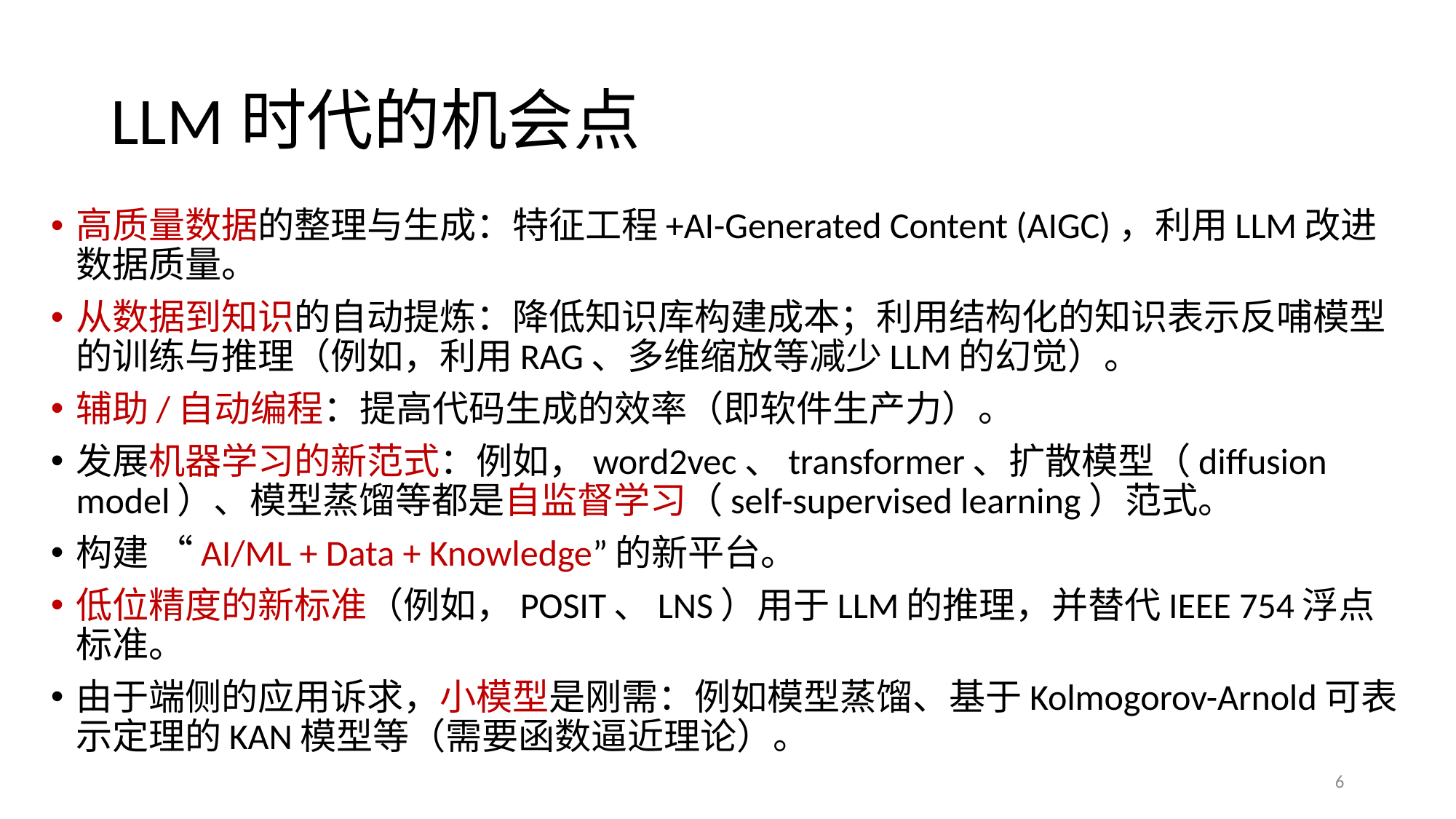

# LLM时代的机会点
高质量数据的整理与生成：特征工程+AI-Generated Content (AIGC)，利用LLM改进数据质量。
从数据到知识的自动提炼：降低知识库构建成本；利用结构化的知识表示反哺模型的训练与推理（例如，利用RAG、多维缩放等减少LLM的幻觉）。
辅助/自动编程：提高代码生成的效率（即软件生产力）。
发展机器学习的新范式：例如，word2vec、transformer、扩散模型（diffusion model）、模型蒸馏等都是自监督学习（self-supervised learning）范式。
构建 “AI/ML + Data + Knowledge”的新平台。
低位精度的新标准（例如，POSIT、LNS）用于LLM的推理，并替代IEEE 754浮点标准。
由于端侧的应用诉求，小模型是刚需：例如模型蒸馏、基于Kolmogorov-Arnold可表示定理的KAN模型等（需要函数逼近理论）。
6